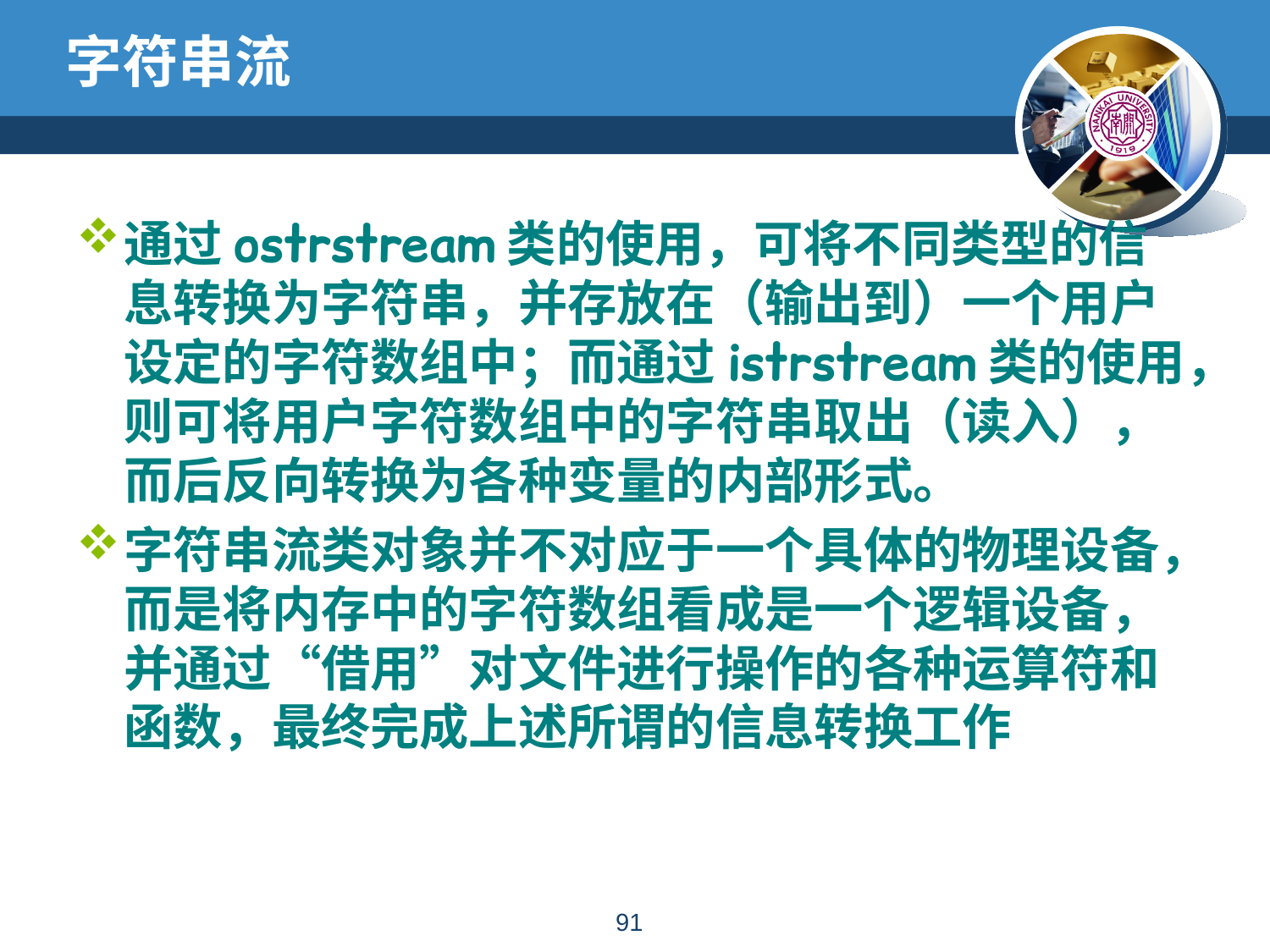

# 字符串流
通过ostrstream类的使用，可将不同类型的信息转换为字符串，并存放在（输出到）一个用户设定的字符数组中；而通过istrstream类的使用，则可将用户字符数组中的字符串取出（读入），而后反向转换为各种变量的内部形式。
字符串流类对象并不对应于一个具体的物理设备，而是将内存中的字符数组看成是一个逻辑设备，并通过“借用”对文件进行操作的各种运算符和函数，最终完成上述所谓的信息转换工作
91